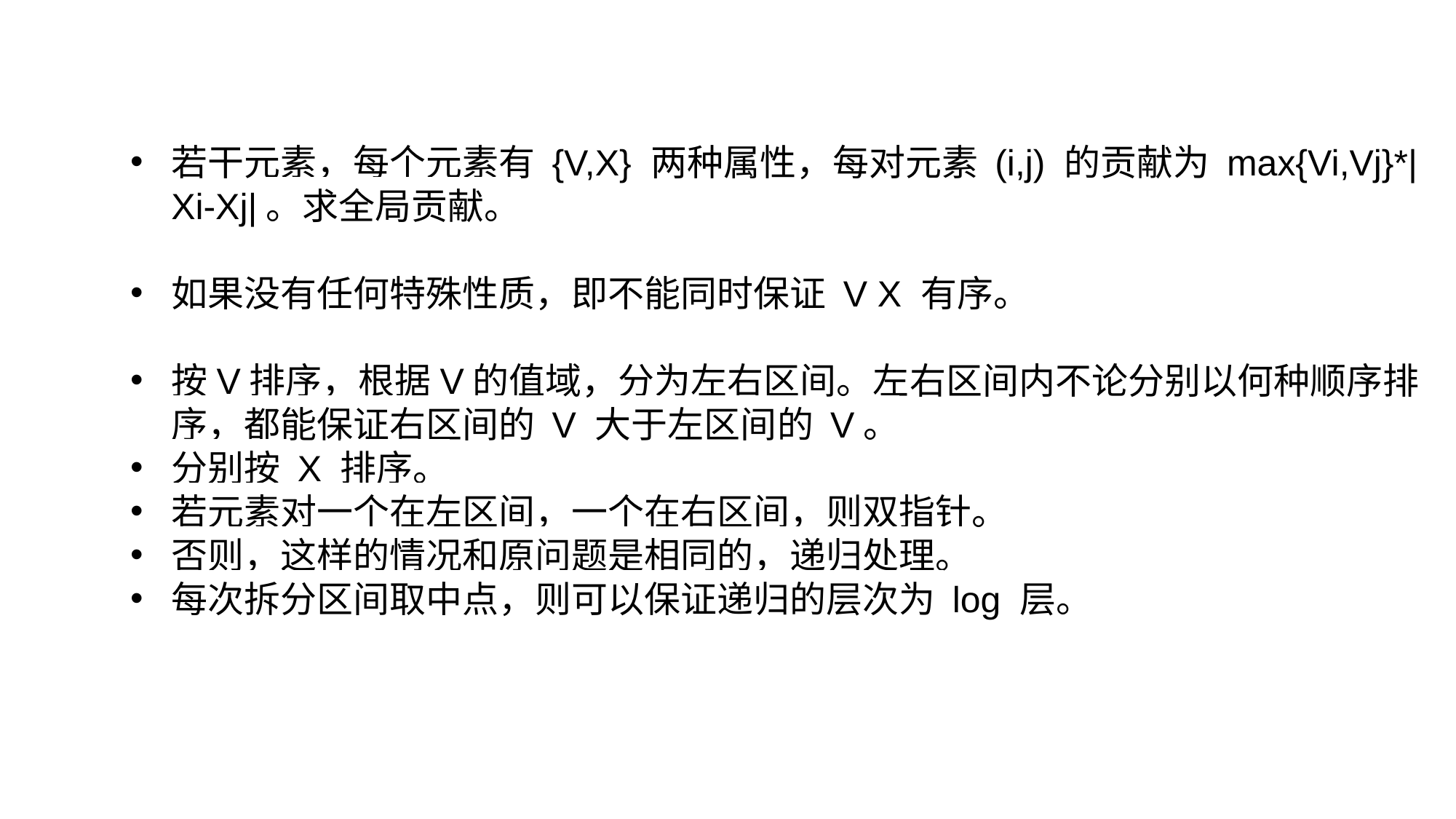

若干元素，每个元素有 {V,X} 两种属性，每对元素 (i,j) 的贡献为 max{Vi,Vj}*|Xi-Xj|。求全局贡献。

如果没有任何特殊性质，即不能同时保证 V X 有序。

按V排序，根据V的值域，分为左右区间。左右区间内不论分别以何种顺序排序，都能保证右区间的 V 大于左区间的 V。
分别按 X 排序。
若元素对一个在左区间，一个在右区间，则双指针。
否则，这样的情况和原问题是相同的，递归处理。
每次拆分区间取中点，则可以保证递归的层次为 log 层。